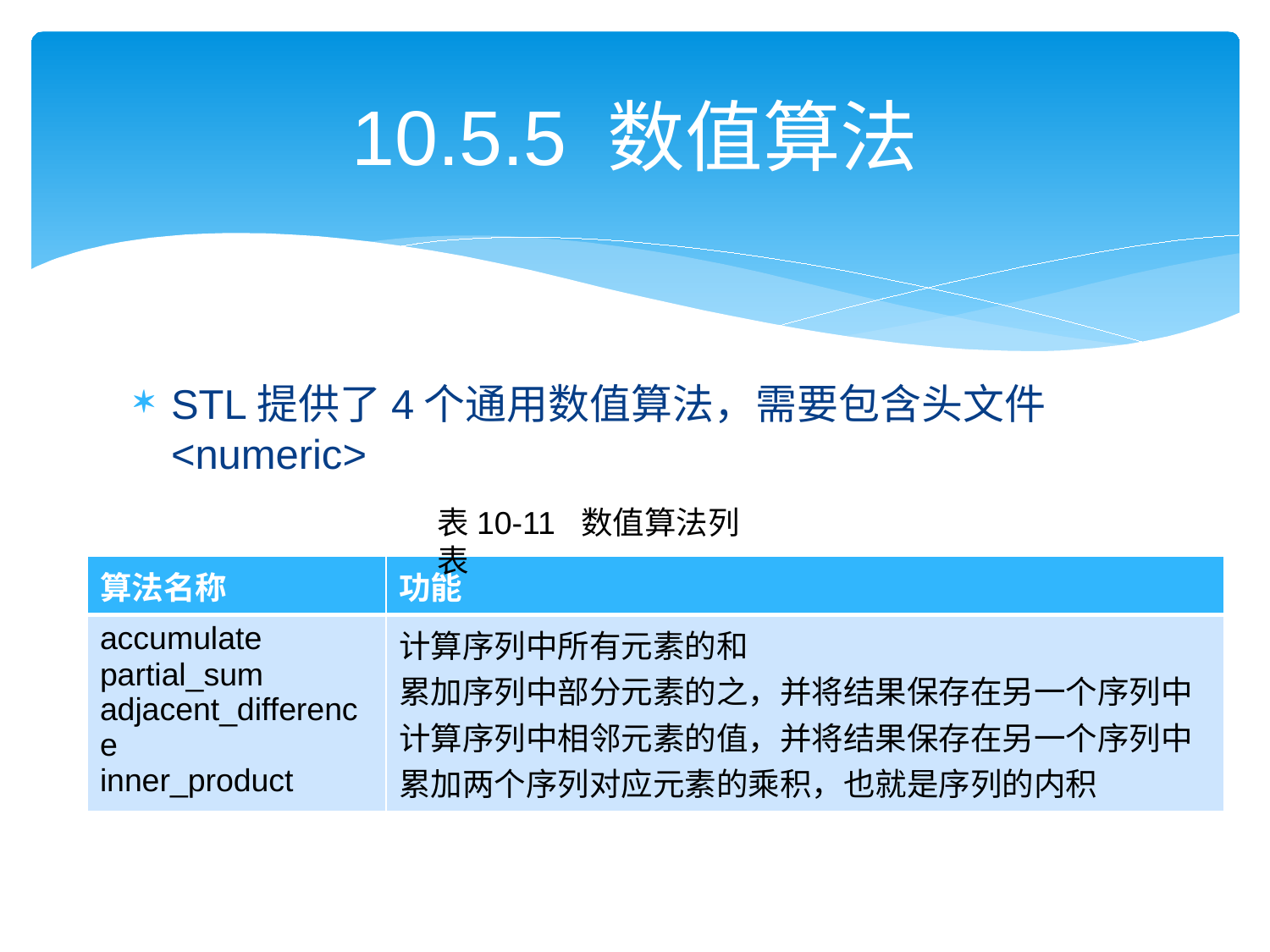

# 10.5.5 数值算法
STL提供了4个通用数值算法，需要包含头文件<numeric>
表10-11  数值算法列表
| 算法名称 | 功能 |
| --- | --- |
| accumulate partial\_sum adjacent\_difference inner\_product | 计算序列中所有元素的和 累加序列中部分元素的之，并将结果保存在另一个序列中 计算序列中相邻元素的值，并将结果保存在另一个序列中 累加两个序列对应元素的乘积，也就是序列的内积 |